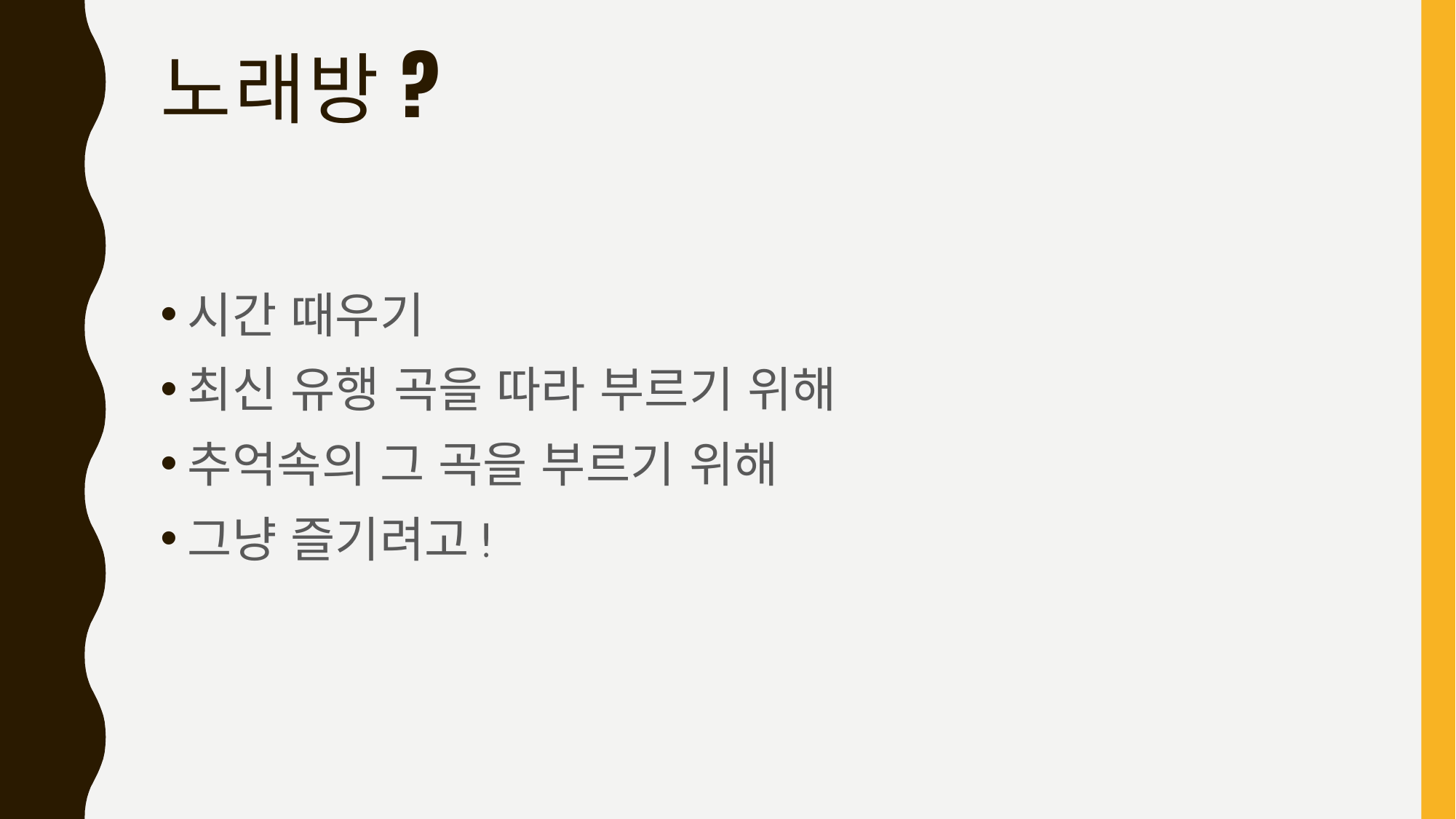

# 노래방?
시간 때우기
최신 유행 곡을 따라 부르기 위해
추억속의 그 곡을 부르기 위해
그냥 즐기려고!